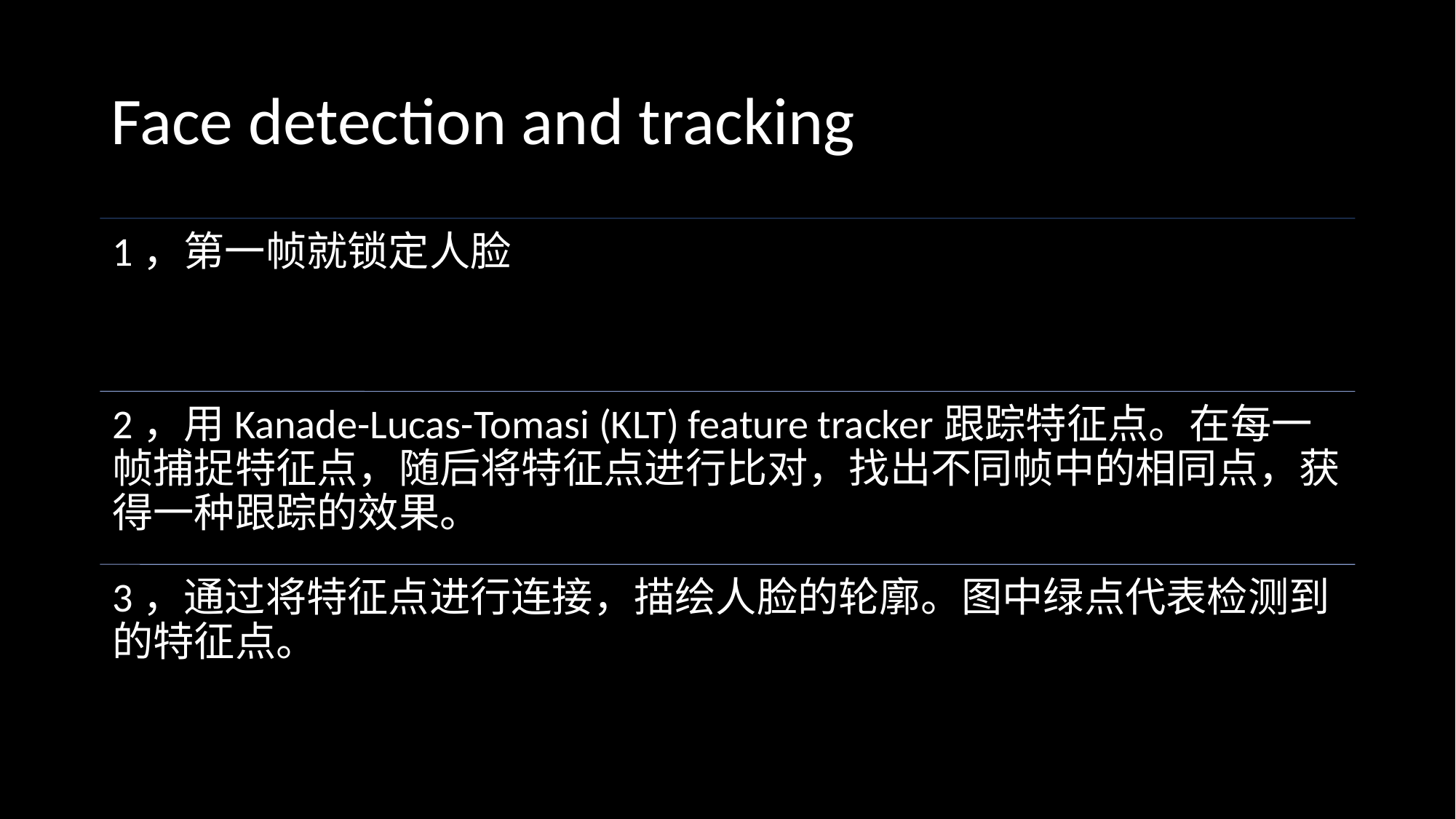

# Face detection and tracking
1，第一帧就锁定人脸
2，用Kanade-Lucas-Tomasi (KLT) feature tracker跟踪特征点。在每一帧捕捉特征点，随后将特征点进行比对，找出不同帧中的相同点，获得一种跟踪的效果。
3，通过将特征点进行连接，描绘人脸的轮廓。图中绿点代表检测到的特征点。